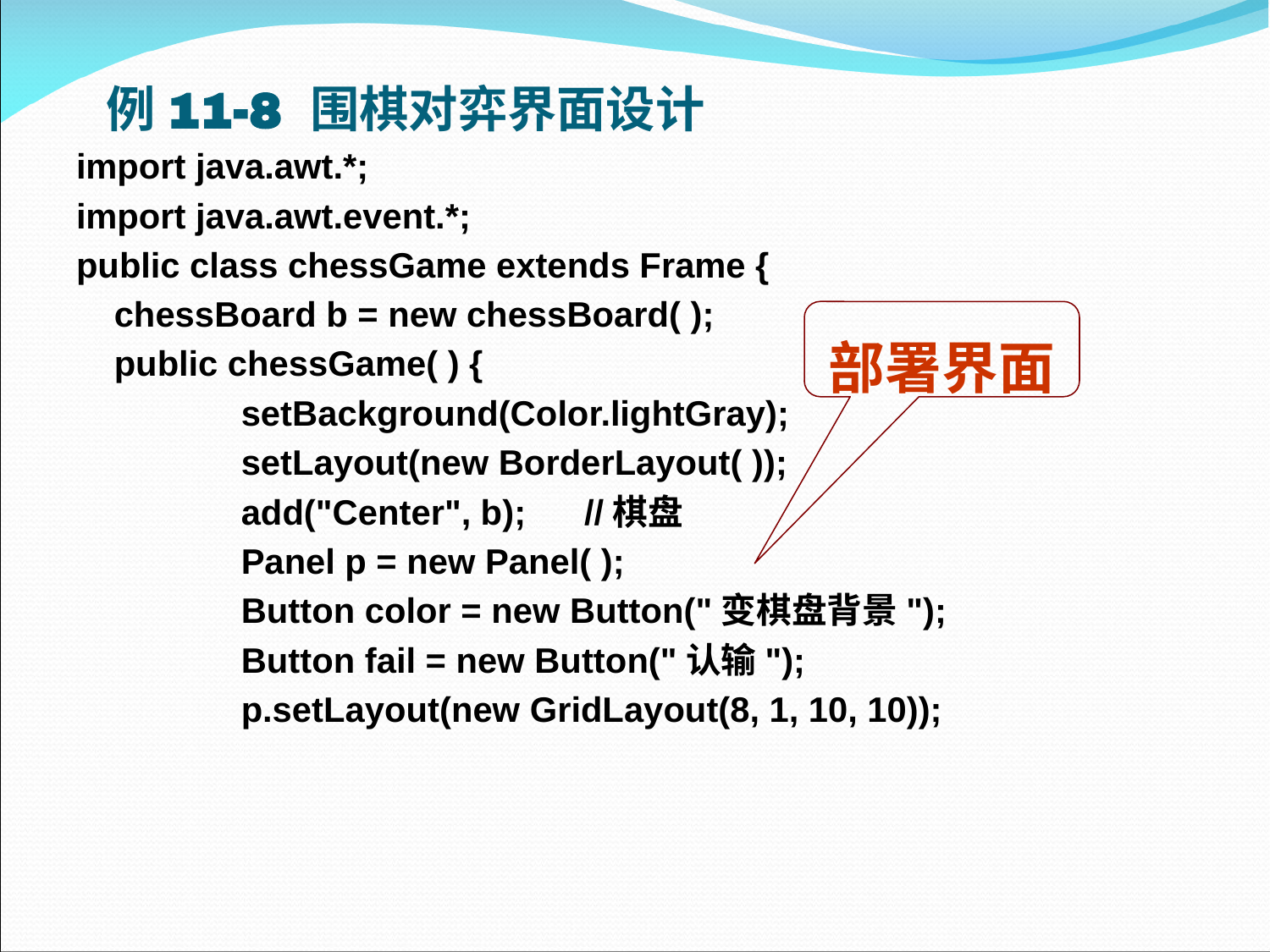

# 例11-8 围棋对弈界面设计
import java.awt.*;
import java.awt.event.*;
public class chessGame extends Frame {
	chessBoard b = new chessBoard( );
	public chessGame( ) {
		setBackground(Color.lightGray);
		setLayout(new BorderLayout( ));
		add("Center", b);      //棋盘
		Panel p = new Panel( );
		Button color = new Button("变棋盘背景");
		Button fail = new Button("认输");
		p.setLayout(new GridLayout(8, 1, 10, 10));
部署界面